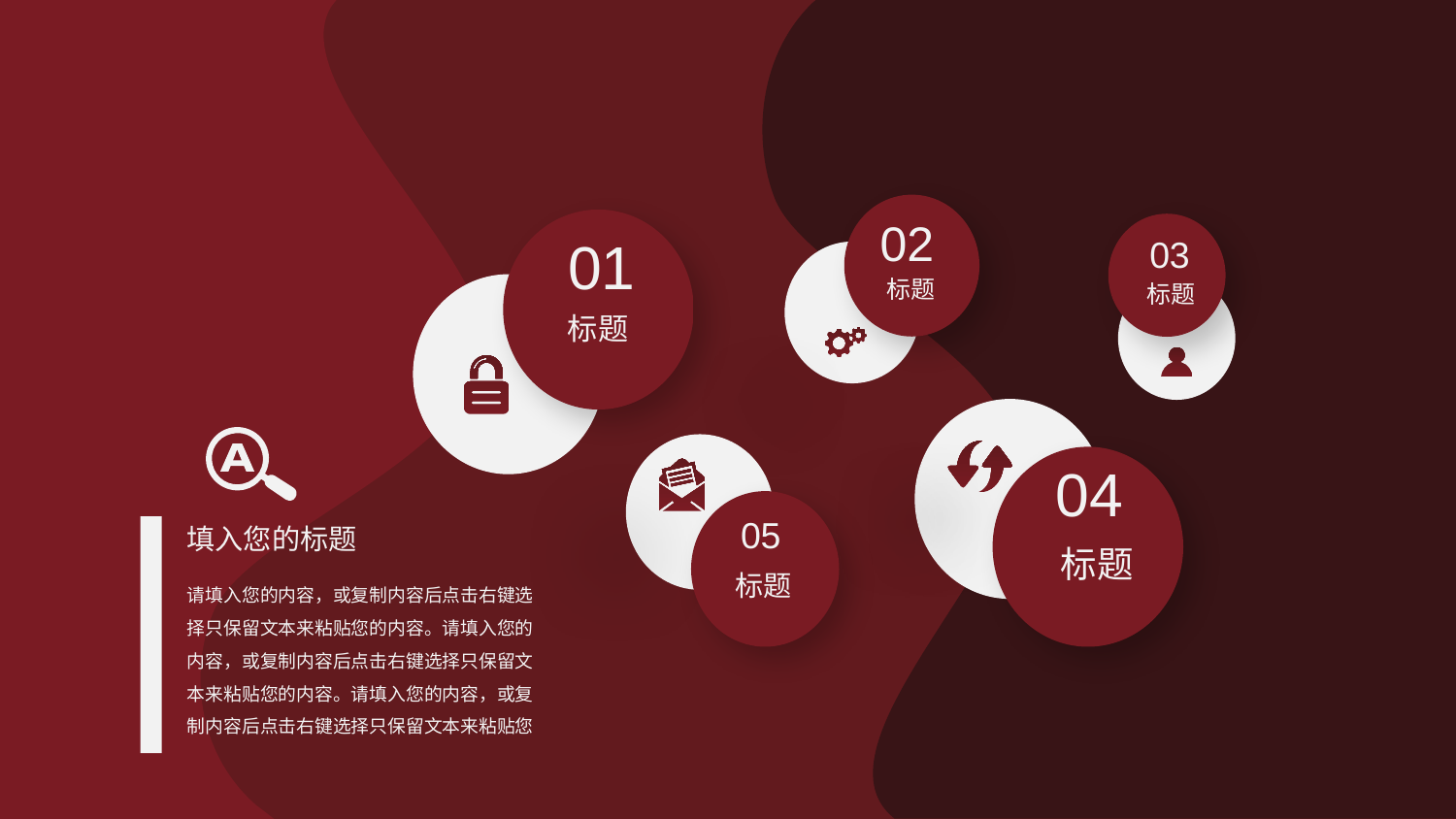

02
标题

01
标题

03
标题

04
标题

05
标题
填入您的标题
请填入您的内容，或复制内容后点击右键选择只保留文本来粘贴您的内容。请填入您的内容，或复制内容后点击右键选择只保留文本来粘贴您的内容。请填入您的内容，或复制内容后点击右键选择只保留文本来粘贴您